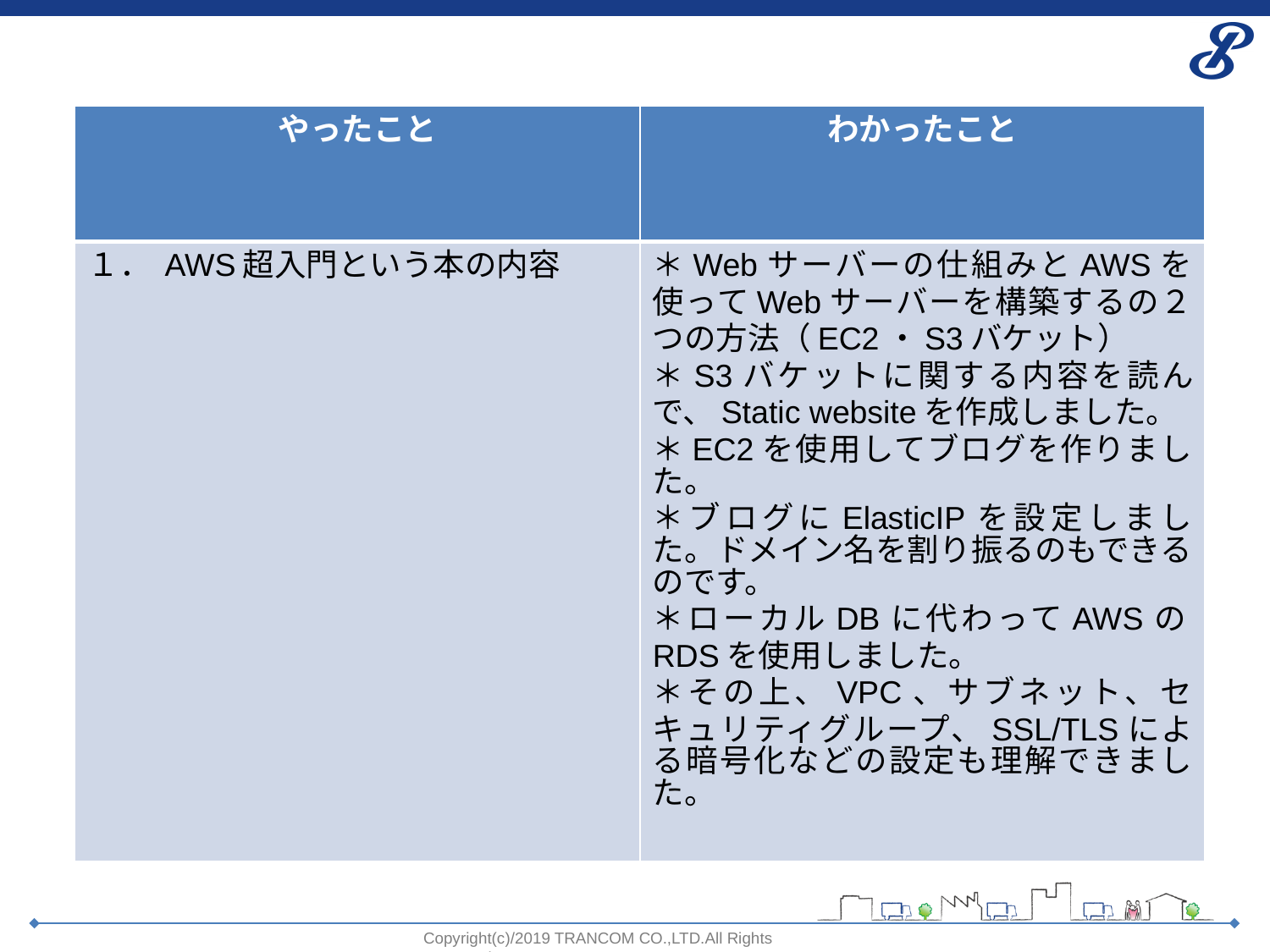

| やったこと | わかったこと |
| --- | --- |
| １． AWS超入門という本の内容 | ＊Webサーバーの仕組みとAWSを使ってWebサーバーを構築するの２つの方法（EC2・S3バケット） ＊S3バケットに関する内容を読んで、Static websiteを作成しました。 ＊EC2を使用してブログを作りました。 ＊ブログにElasticIPを設定しました。ドメイン名を割り振るのもできるのです。 ＊ローカルDBに代わってAWSのRDSを使用しました。 ＊その上、VPC、サブネット、セキュリティグループ、SSL/TLSによる暗号化などの設定も理解できました。 |